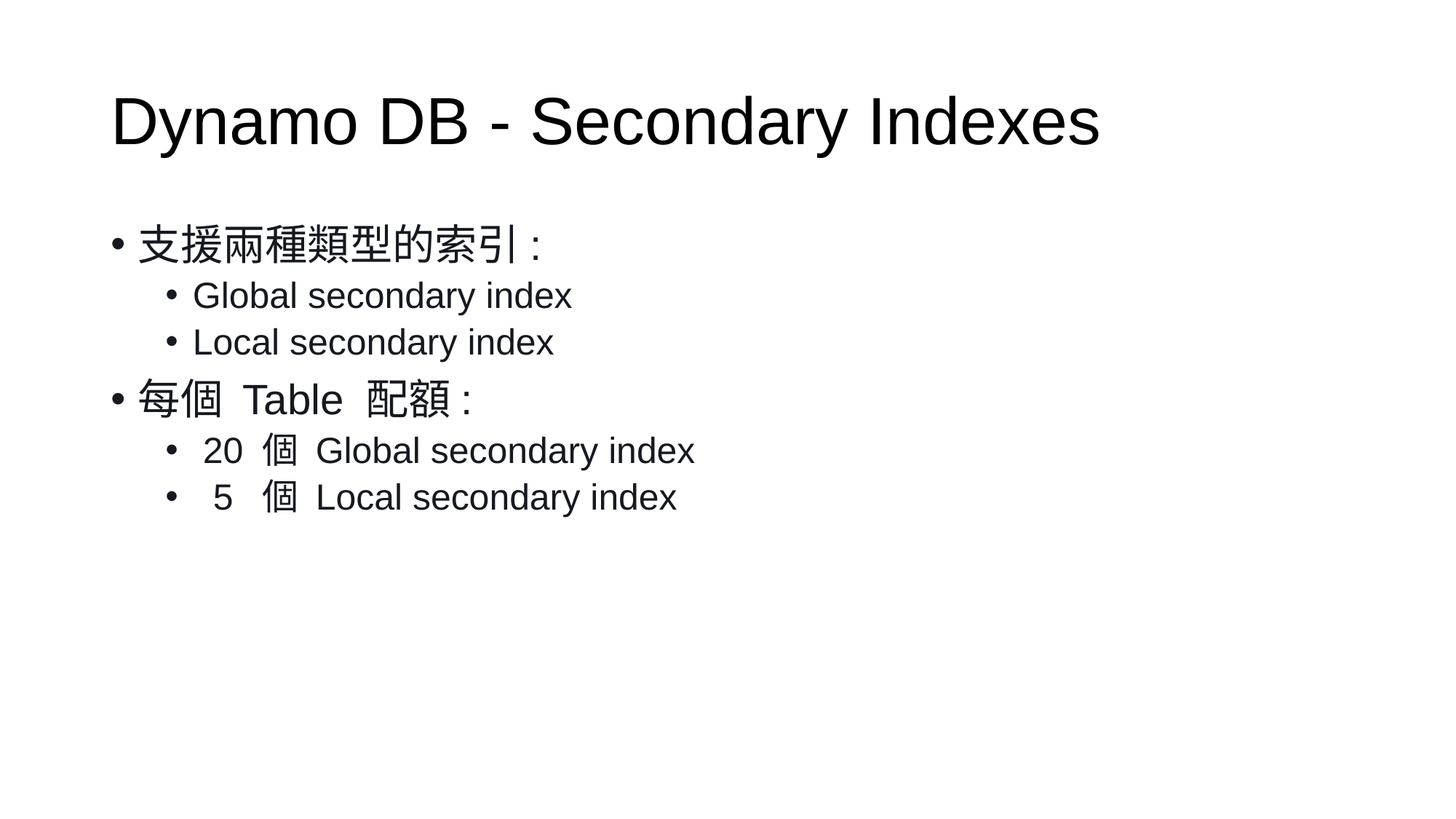

# Dynamo DB - Secondary Indexes
支援兩種類型的索引:
Global secondary index
Local secondary index
每個 Table 配額:
 20 個 Global secondary index
  5  個 Local secondary index